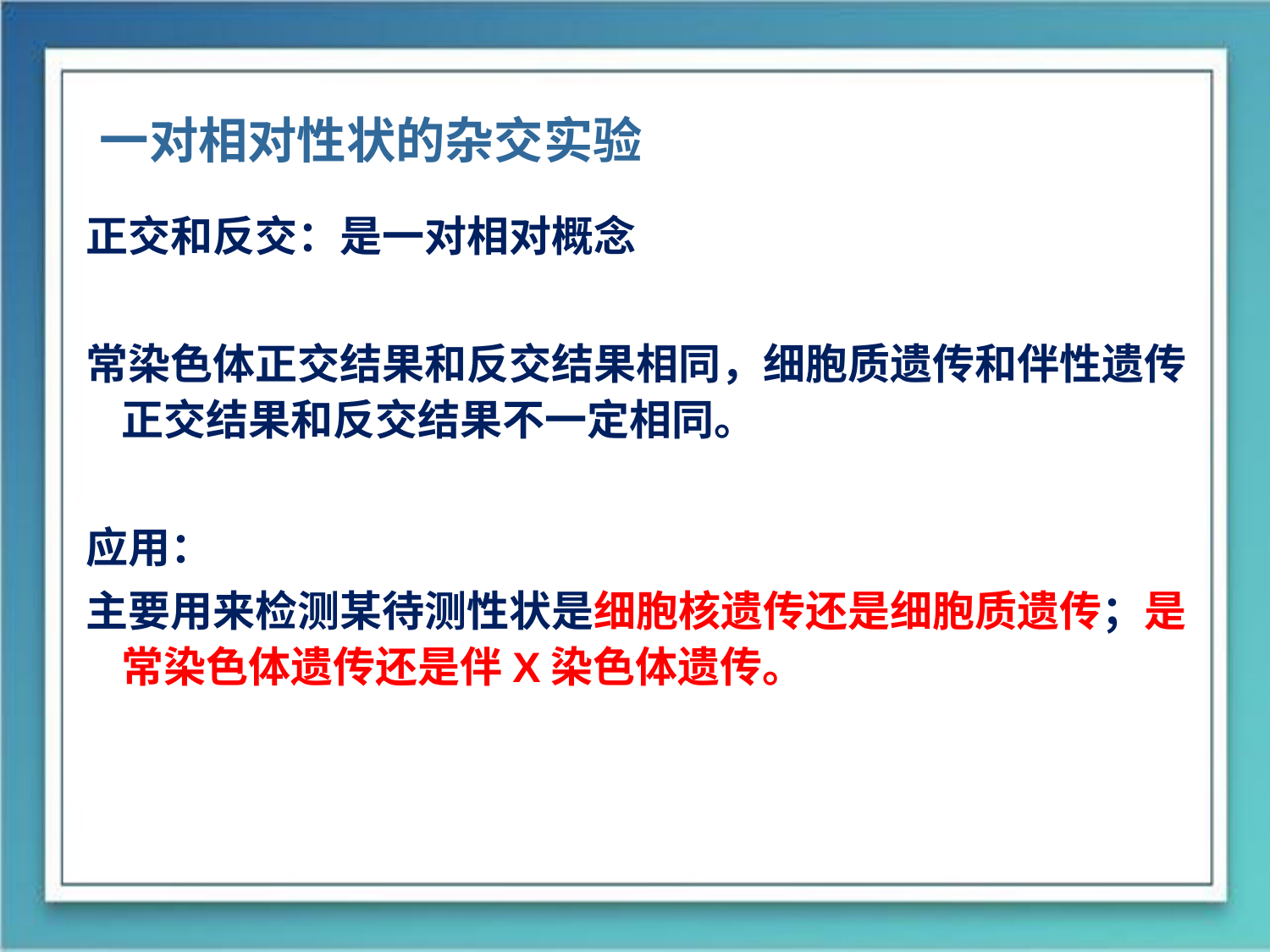

# 一对相对性状的杂交实验
正交和反交：是一对相对概念

常染色体正交结果和反交结果相同，细胞质遗传和伴性遗传正交结果和反交结果不一定相同。

应用：
主要用来检测某待测性状是细胞核遗传还是细胞质遗传；是常染色体遗传还是伴X染色体遗传。